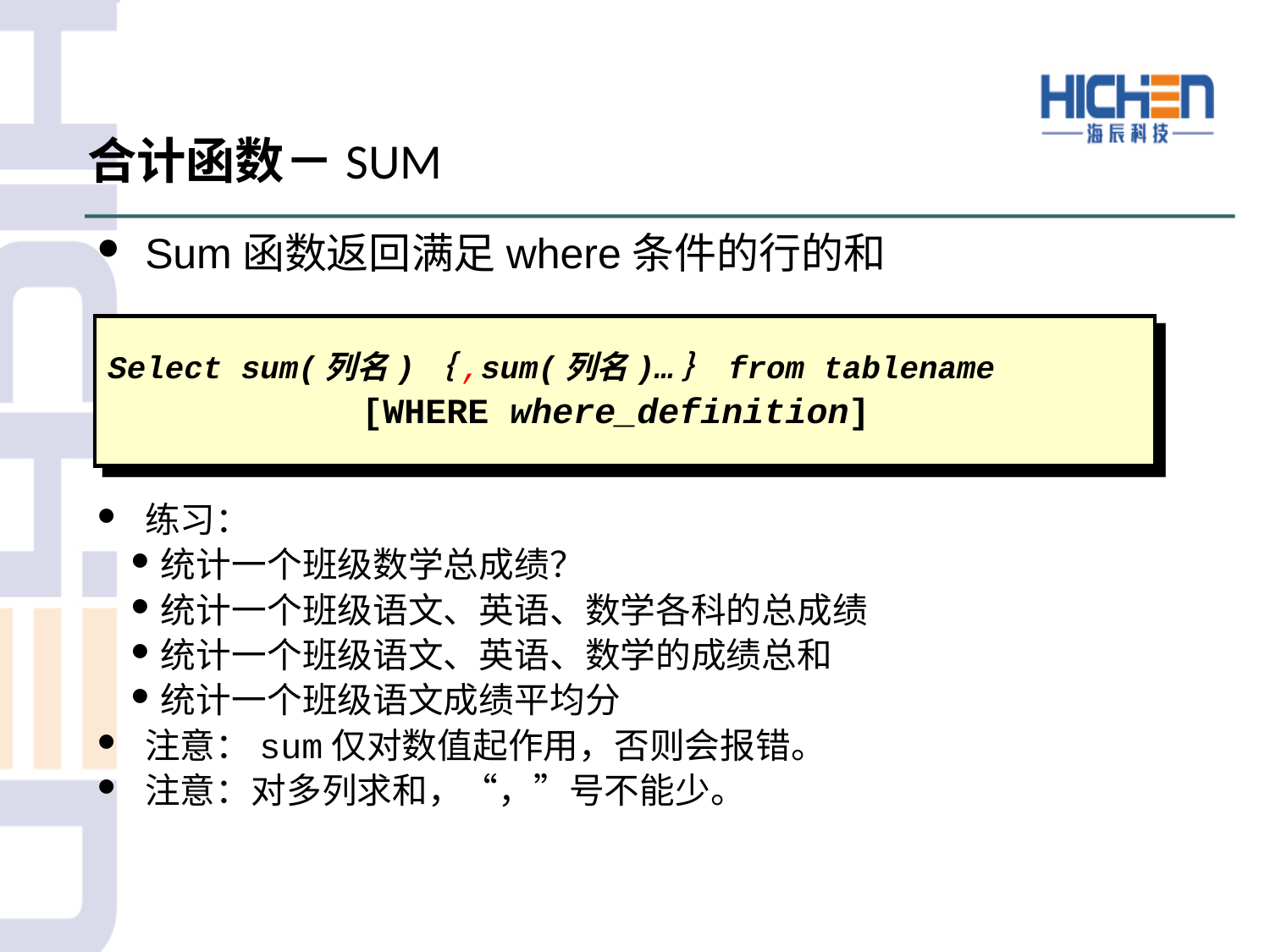

合计函数－SUM

Sum函数返回满足where条件的行的和
Select sum(列名)｛,sum(列名)…｝ from tablename
		[WHERE where_definition]
练习：
统计一个班级数学总成绩？
统计一个班级语文、英语、数学各科的总成绩
统计一个班级语文、英语、数学的成绩总和
统计一个班级语文成绩平均分
注意：sum仅对数值起作用，否则会报错。
注意：对多列求和，“，”号不能少。